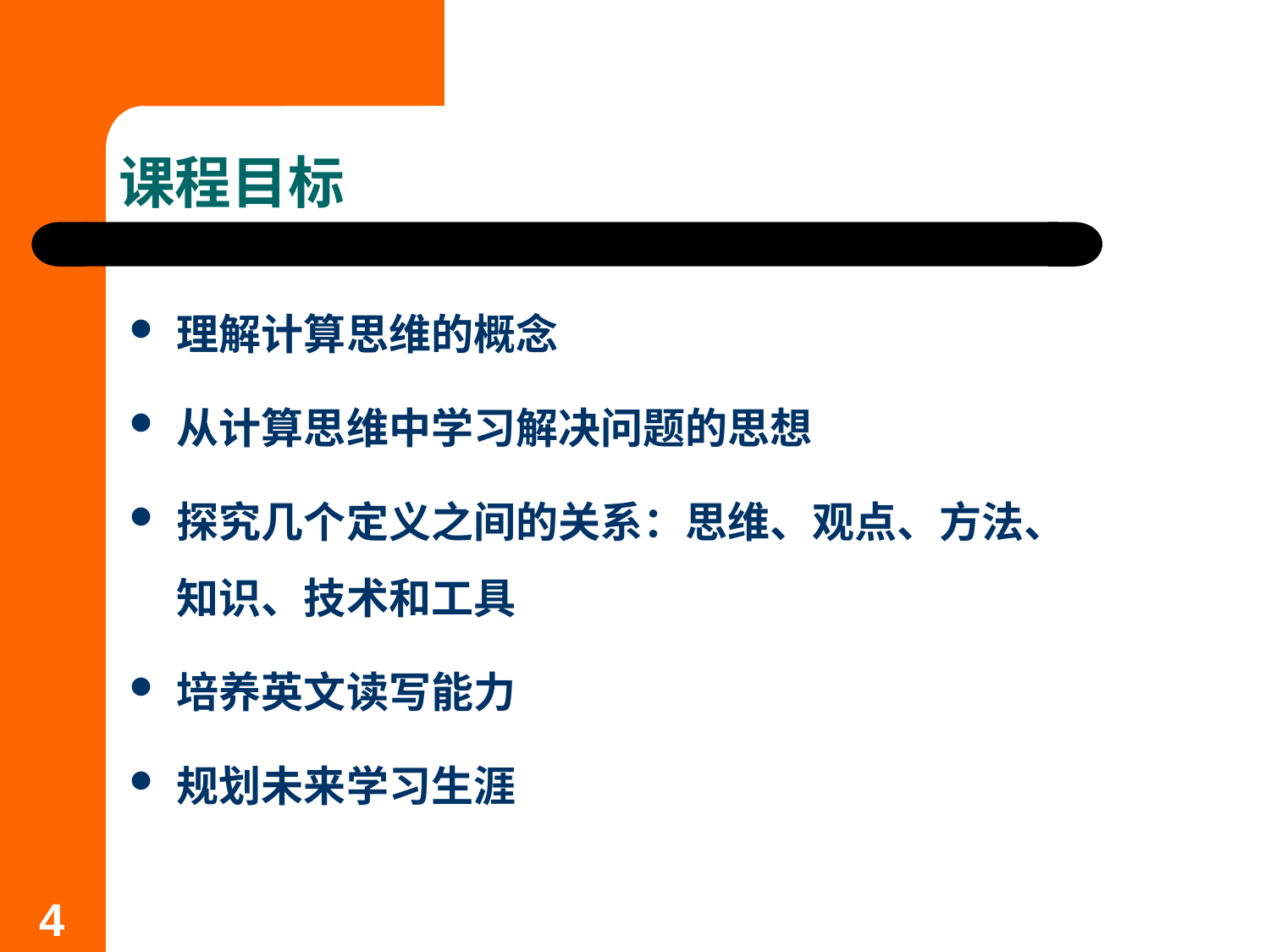

# 课程目标
理解计算思维的概念
从计算思维中学习解决问题的思想
探究几个定义之间的关系：思维、观点、方法、知识、技术和工具
培养英文读写能力
规划未来学习生涯

4